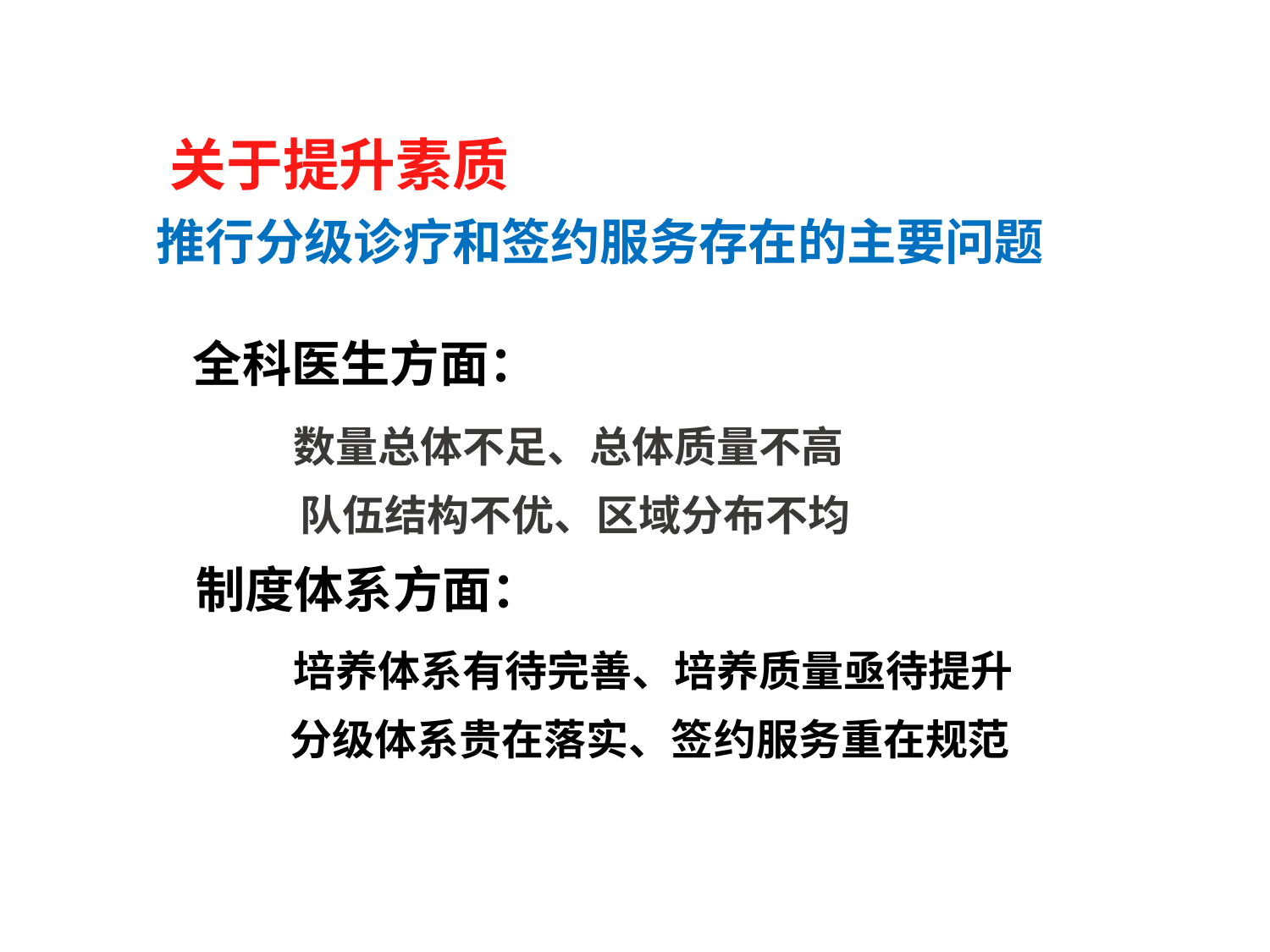

# 关于提升素质 推行分级诊疗和签约服务存在的主要问题
    全科医生方面：
              数量总体不足、总体质量不高
                 队伍结构不优、区域分布不均
     制度体系方面：
              培养体系有待完善、培养质量亟待提升
                分级体系贵在落实、签约服务重在规范